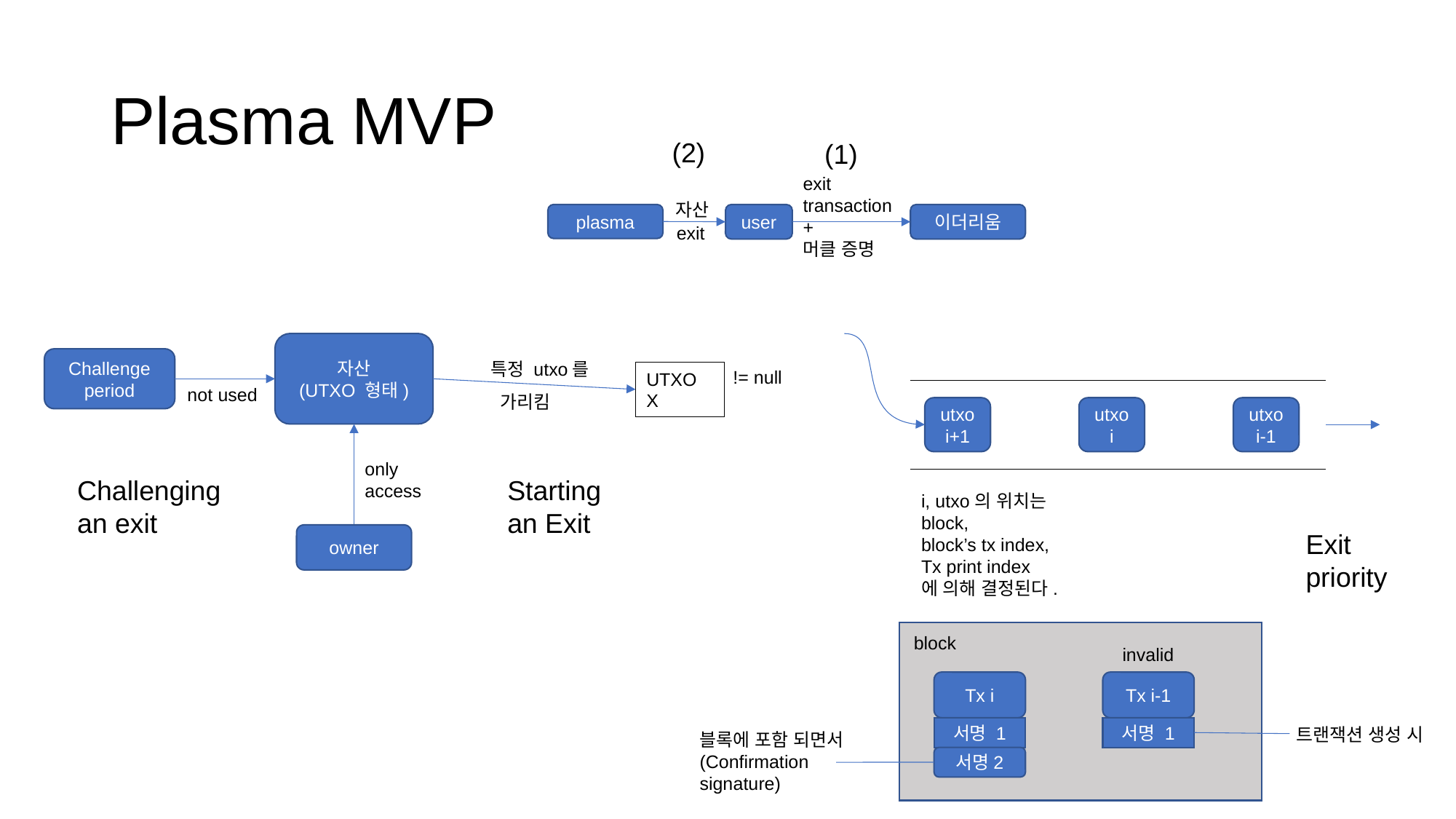

# Plasma MVP
(2)
(1)
exit transaction
+
머클 증명
자산
plasma
user
이더리움
exit
자산
(UTXO 형태)
특정 utxo를
 가리킴
Challenge period
!= null
UTXO X
not used
utxo i
utxo i-1
utxo i+1
only access
Challenging an exit
Starting an Exit
i, utxo의 위치는
block,
block’s tx index,
Tx print index
에 의해 결정된다.
Exit priority
owner

block
invalid
Tx i
Tx i-1
서명 1
서명 1
트랜잭션 생성 시
블록에 포함 되면서
(Confirmation signature)
서명2